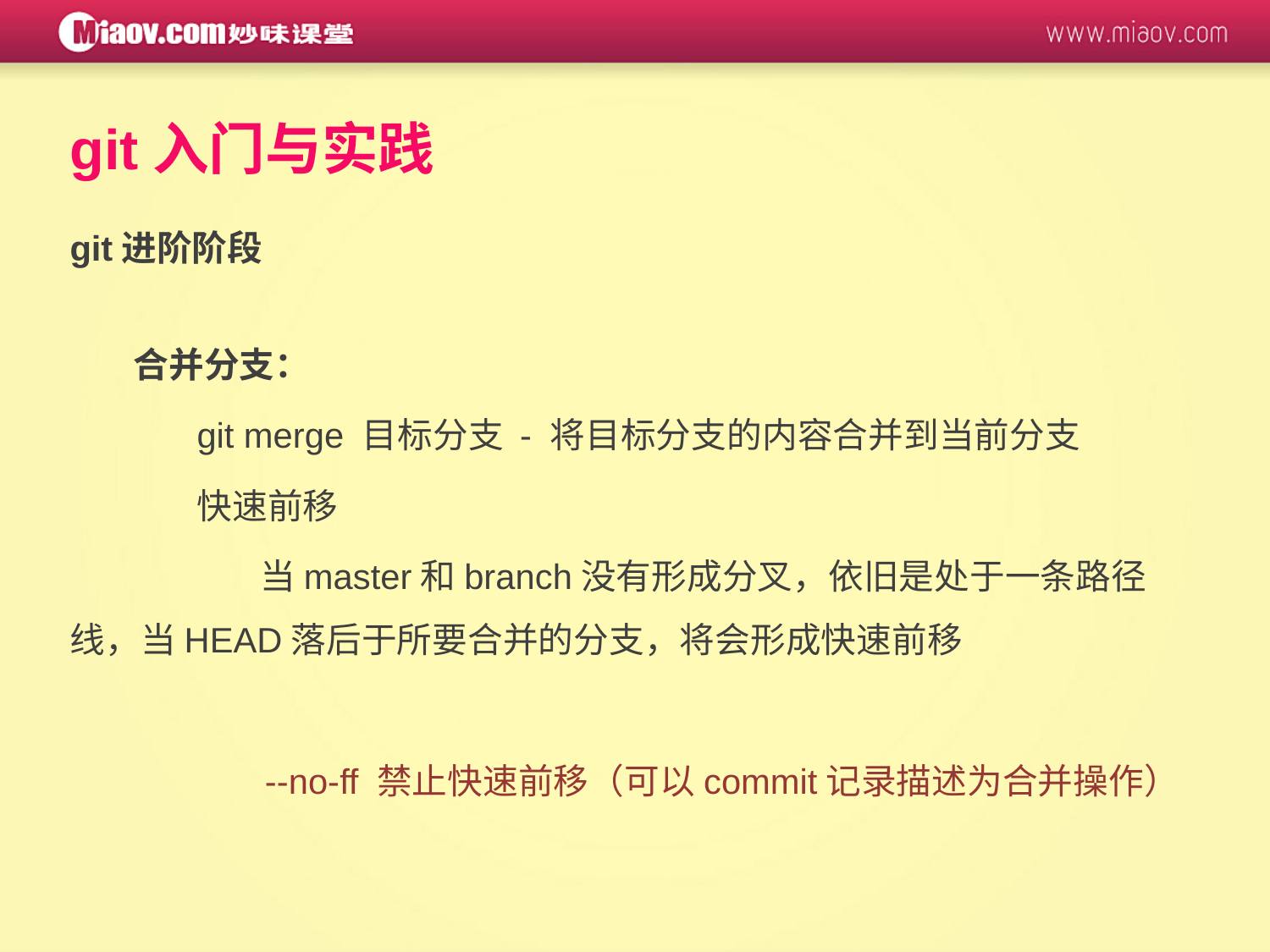

git入门与实践

git进阶阶段

合并分支：
	git merge 目标分支 - 将目标分支的内容合并到当前分支
	快速前移
	       当master和branch没有形成分叉，依旧是处于一条路径线，当HEAD落后于所要合并的分支，将会形成快速前移

	       --no-ff 禁止快速前移（可以commit记录描述为合并操作）